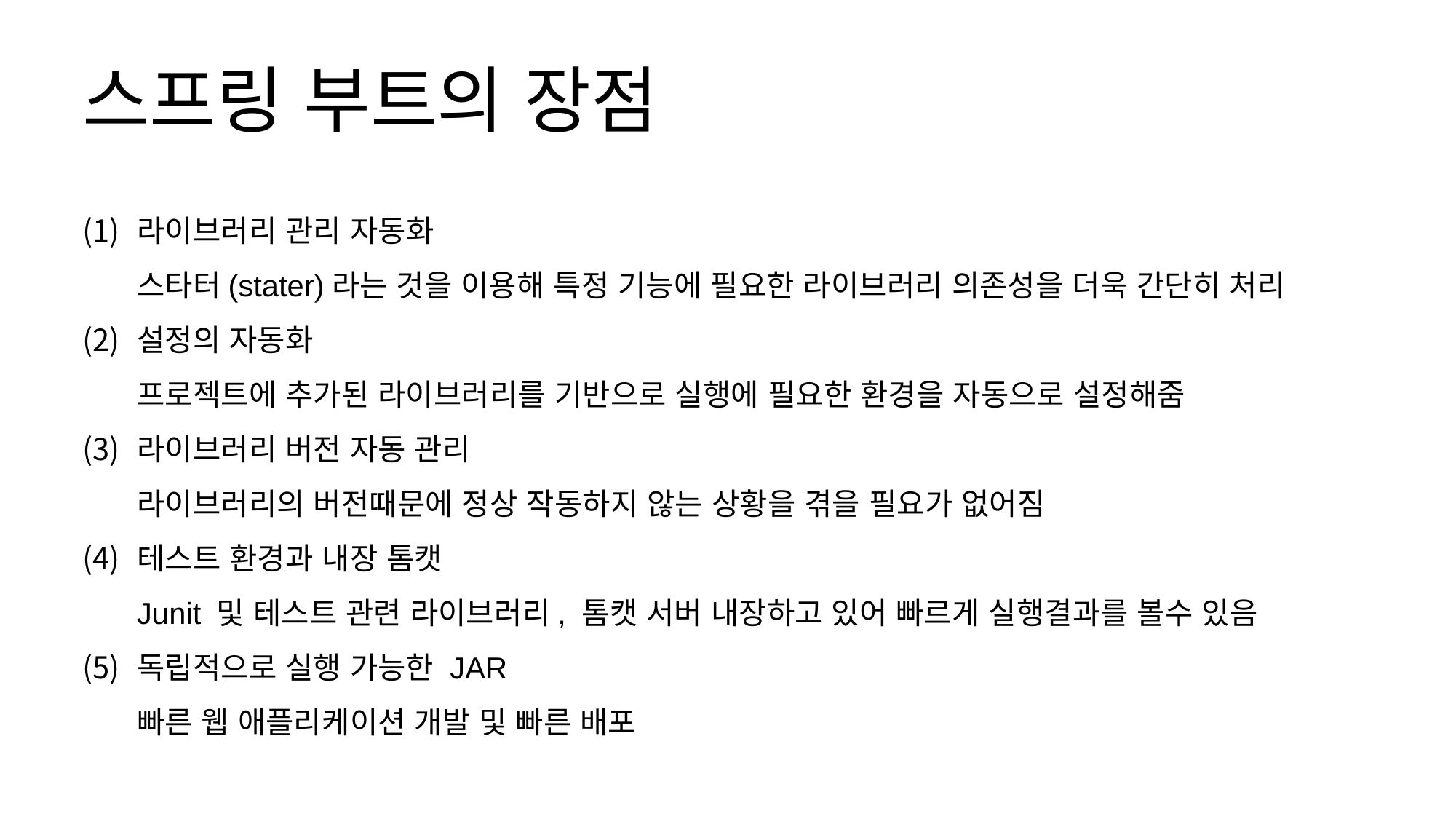

스프링 부트의 장점
라이브러리 관리 자동화
스타터(stater)라는 것을 이용해 특정 기능에 필요한 라이브러리 의존성을 더욱 간단히 처리
설정의 자동화
프로젝트에 추가된 라이브러리를 기반으로 실행에 필요한 환경을 자동으로 설정해줌
라이브러리 버전 자동 관리
라이브러리의 버전때문에 정상 작동하지 않는 상황을 겪을 필요가 없어짐
테스트 환경과 내장 톰캣
Junit 및 테스트 관련 라이브러리, 톰캣 서버 내장하고 있어 빠르게 실행결과를 볼수 있음
독립적으로 실행 가능한 JAR
빠른 웹 애플리케이션 개발 및 빠른 배포